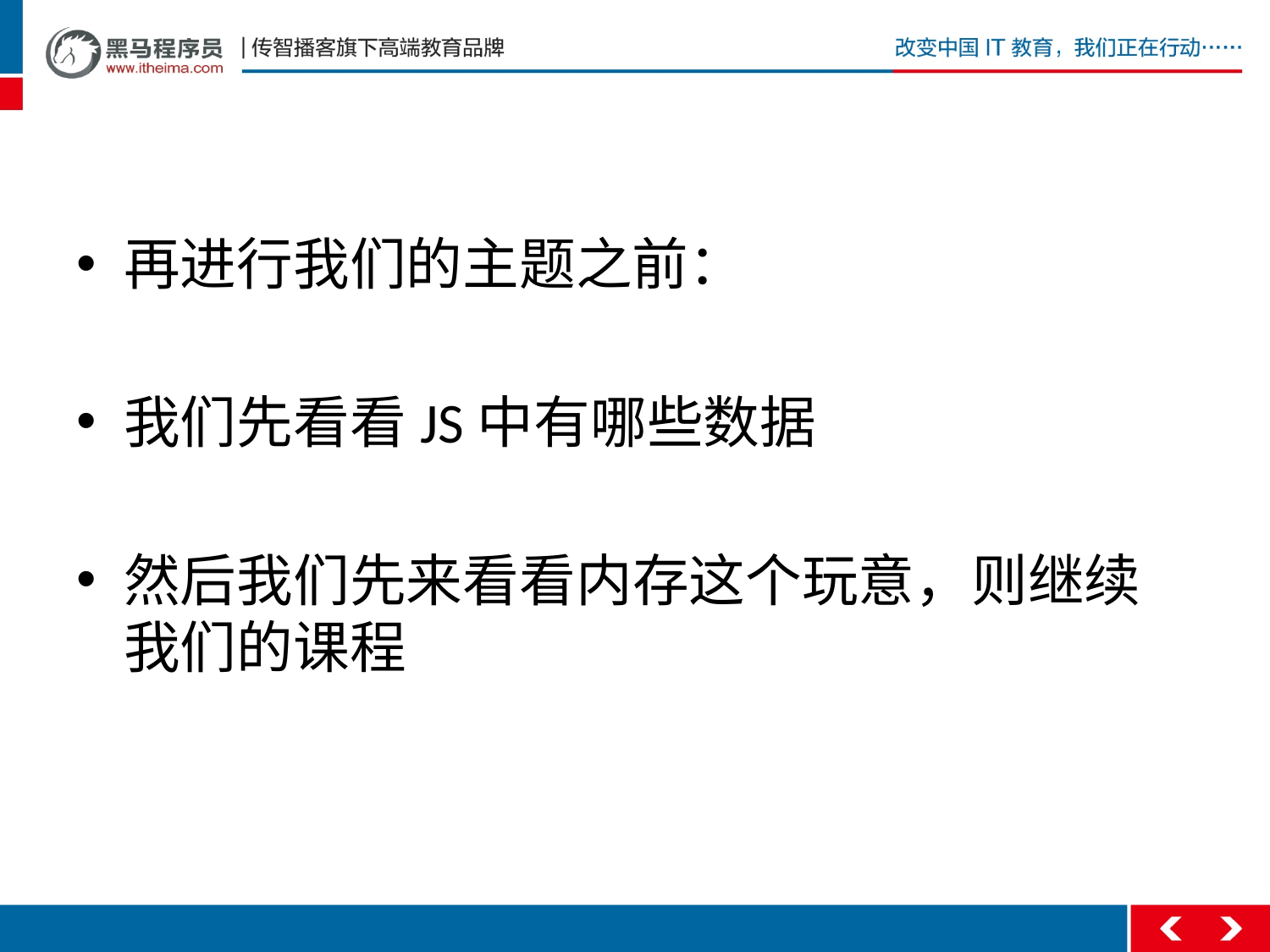

#
再进行我们的主题之前：

我们先看看JS中有哪些数据

然后我们先来看看内存这个玩意，则继续我们的课程